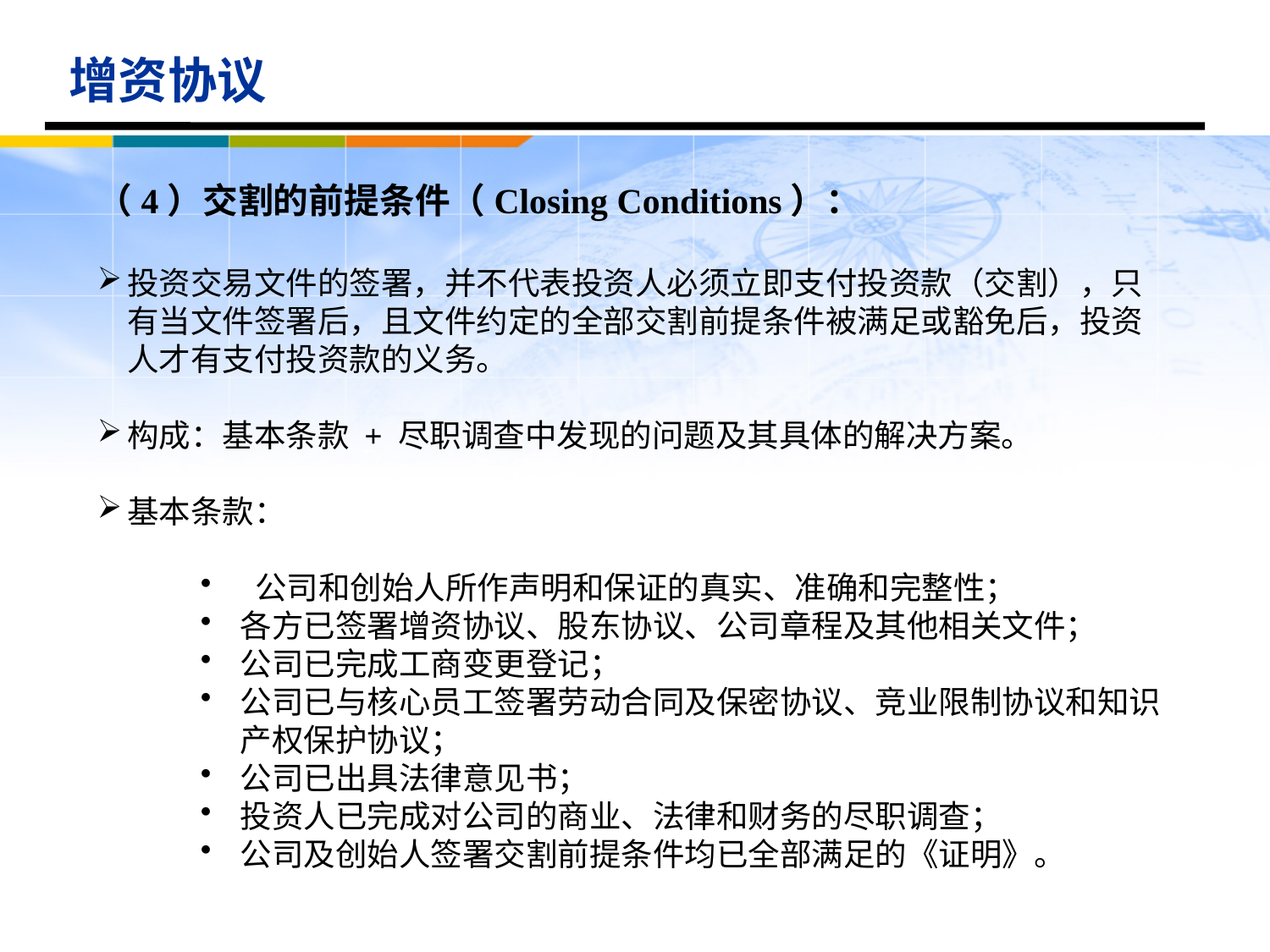

增资协议
（4）交割的前提条件（Closing Conditions）：

投资交易文件的签署，并不代表投资人必须立即支付投资款（交割），只有当文件签署后，且文件约定的全部交割前提条件被满足或豁免后，投资人才有支付投资款的义务。

构成：基本条款 + 尽职调查中发现的问题及其具体的解决方案。

基本条款：

 公司和创始人所作声明和保证的真实、准确和完整性；
各方已签署增资协议、股东协议、公司章程及其他相关文件；
公司已完成工商变更登记；
公司已与核心员工签署劳动合同及保密协议、竞业限制协议和知识产权保护协议；
公司已出具法律意见书；
投资人已完成对公司的商业、法律和财务的尽职调查；
公司及创始人签署交割前提条件均已全部满足的《证明》。